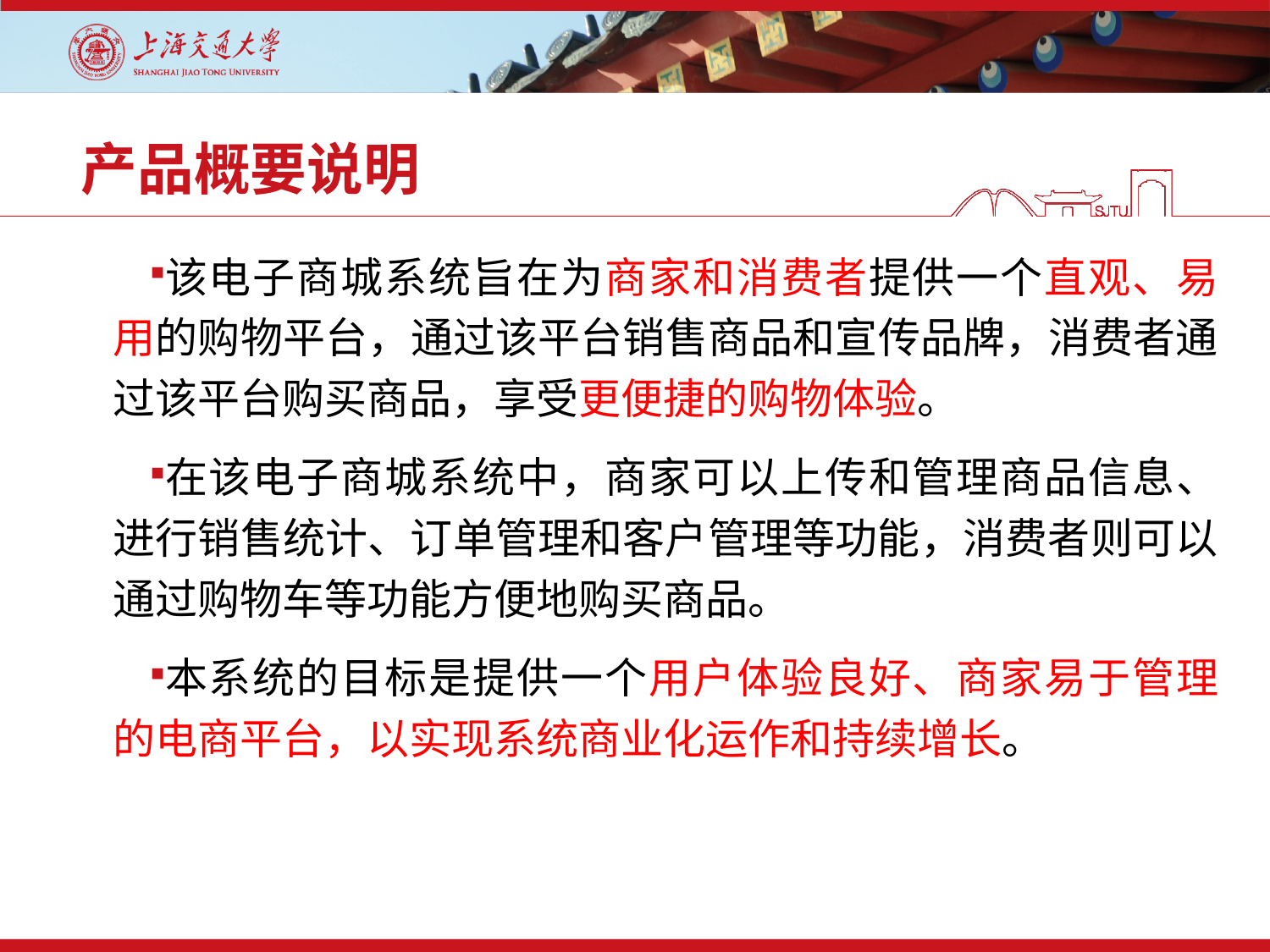

# 产品概要说明
该电子商城系统旨在为商家和消费者提供一个直观、易用的购物平台，通过该平台销售商品和宣传品牌，消费者通过该平台购买商品，享受更便捷的购物体验。
在该电子商城系统中，商家可以上传和管理商品信息、进行销售统计、订单管理和客户管理等功能，消费者则可以通过购物车等功能方便地购买商品。
本系统的目标是提供一个用户体验良好、商家易于管理的电商平台，以实现系统商业化运作和持续增长。